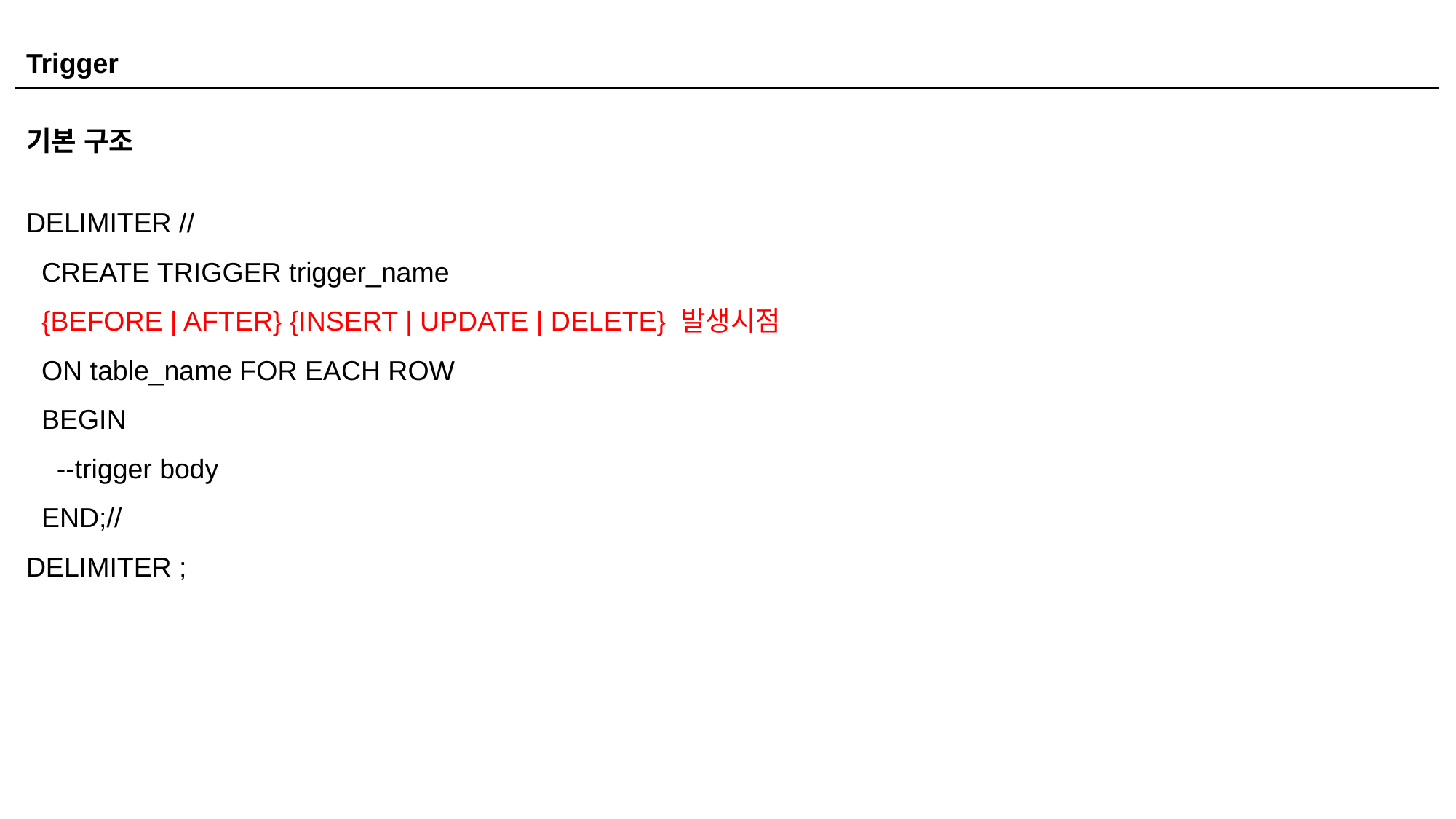

Trigger
기본 구조

DELIMITER //
  CREATE TRIGGER trigger_name
  {BEFORE | AFTER} {INSERT | UPDATE | DELETE} 발생시점
  ON table_name FOR EACH ROW
  BEGIN
    --trigger body
  END;//
DELIMITER ;